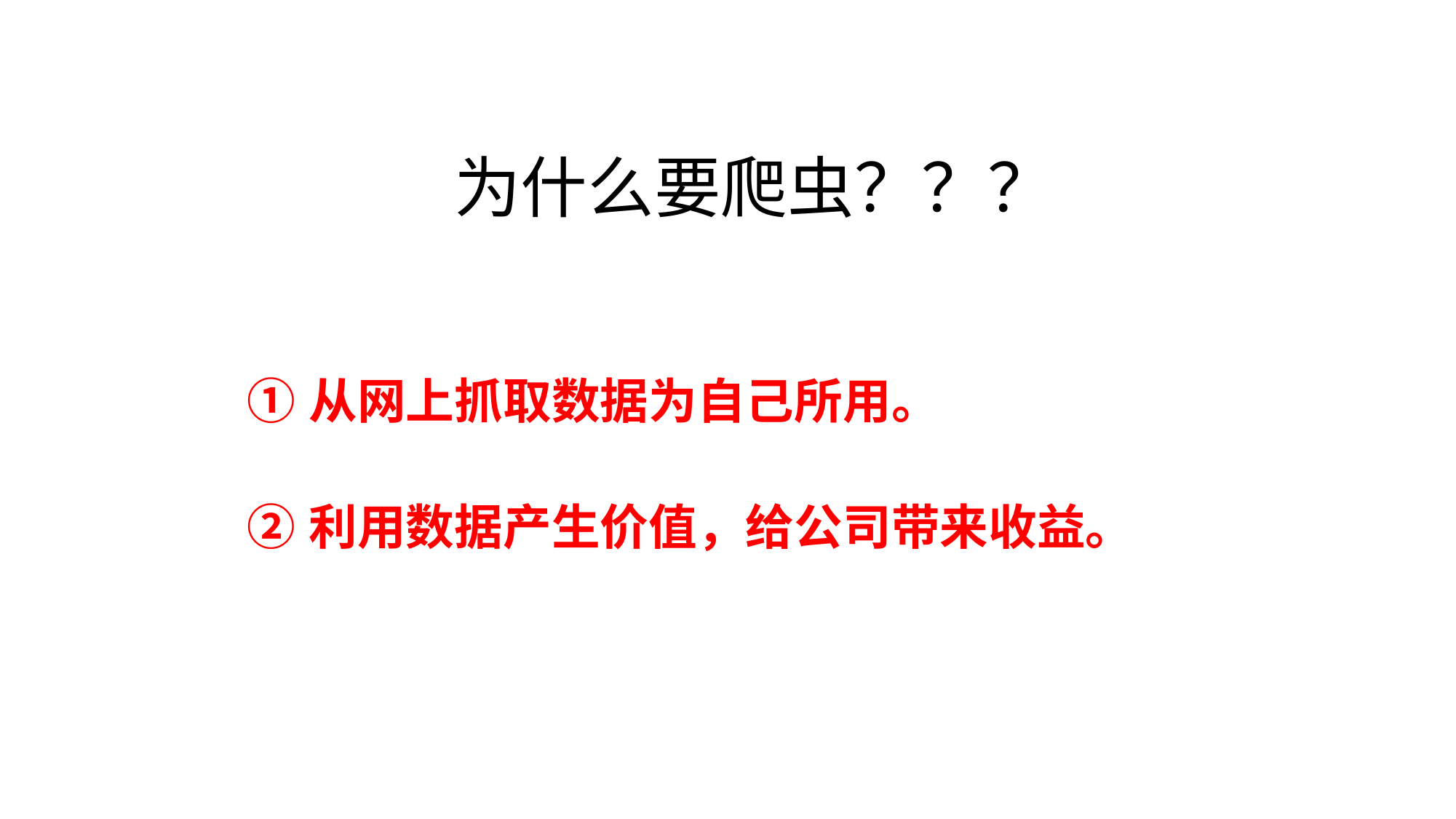

# 为什么要爬虫？？？
从网上抓取数据为自己所用。
利用数据产生价值，给公司带来收益。